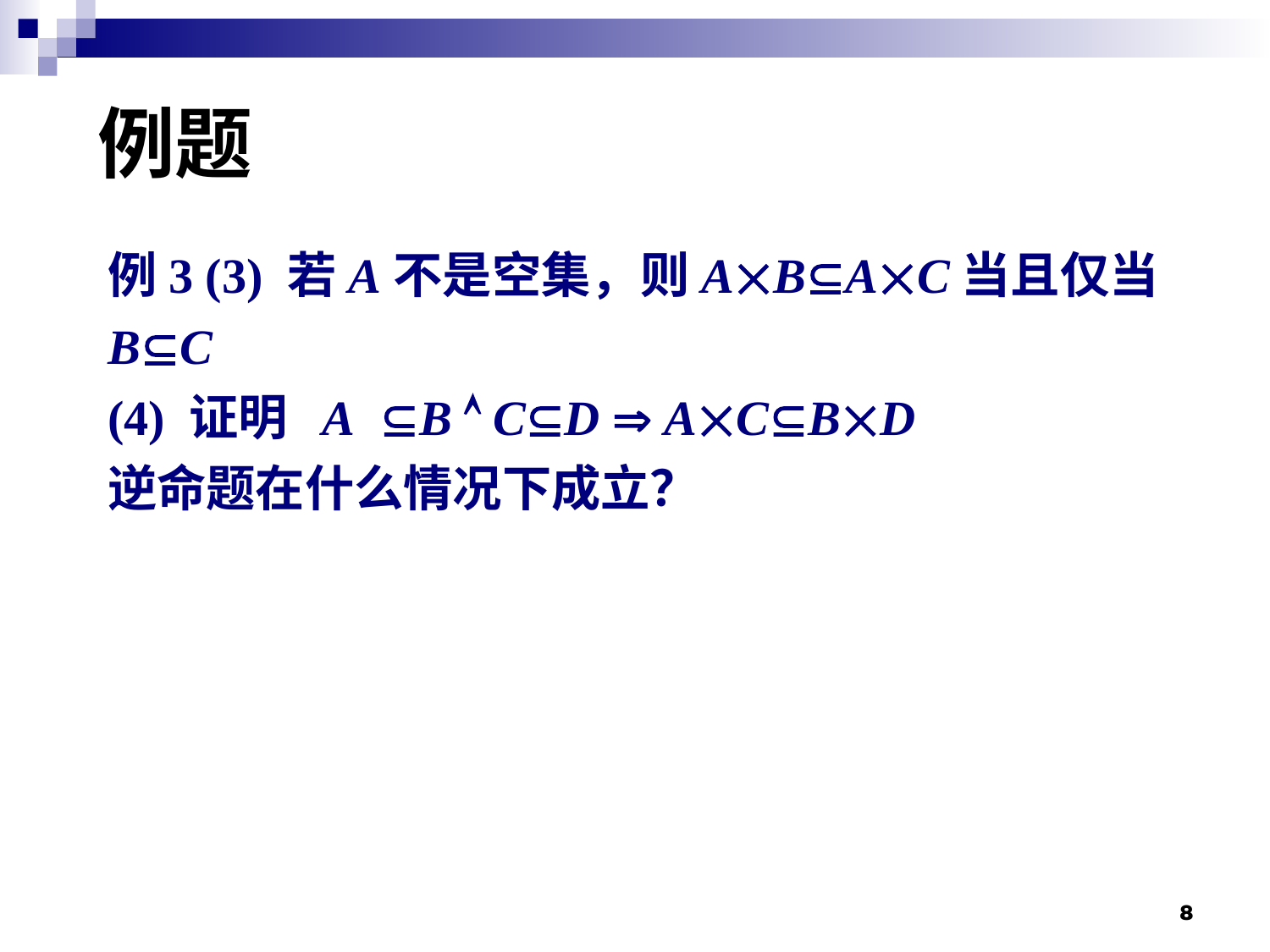

# 例题
例3 (3) 若A不是空集，则A×B⊆A×C当且仅当B⊆C
(4) 证明  A ⊆B ∧ C⊆D ⇒ A×C⊆B×D
逆命题在什么情况下成立？
8